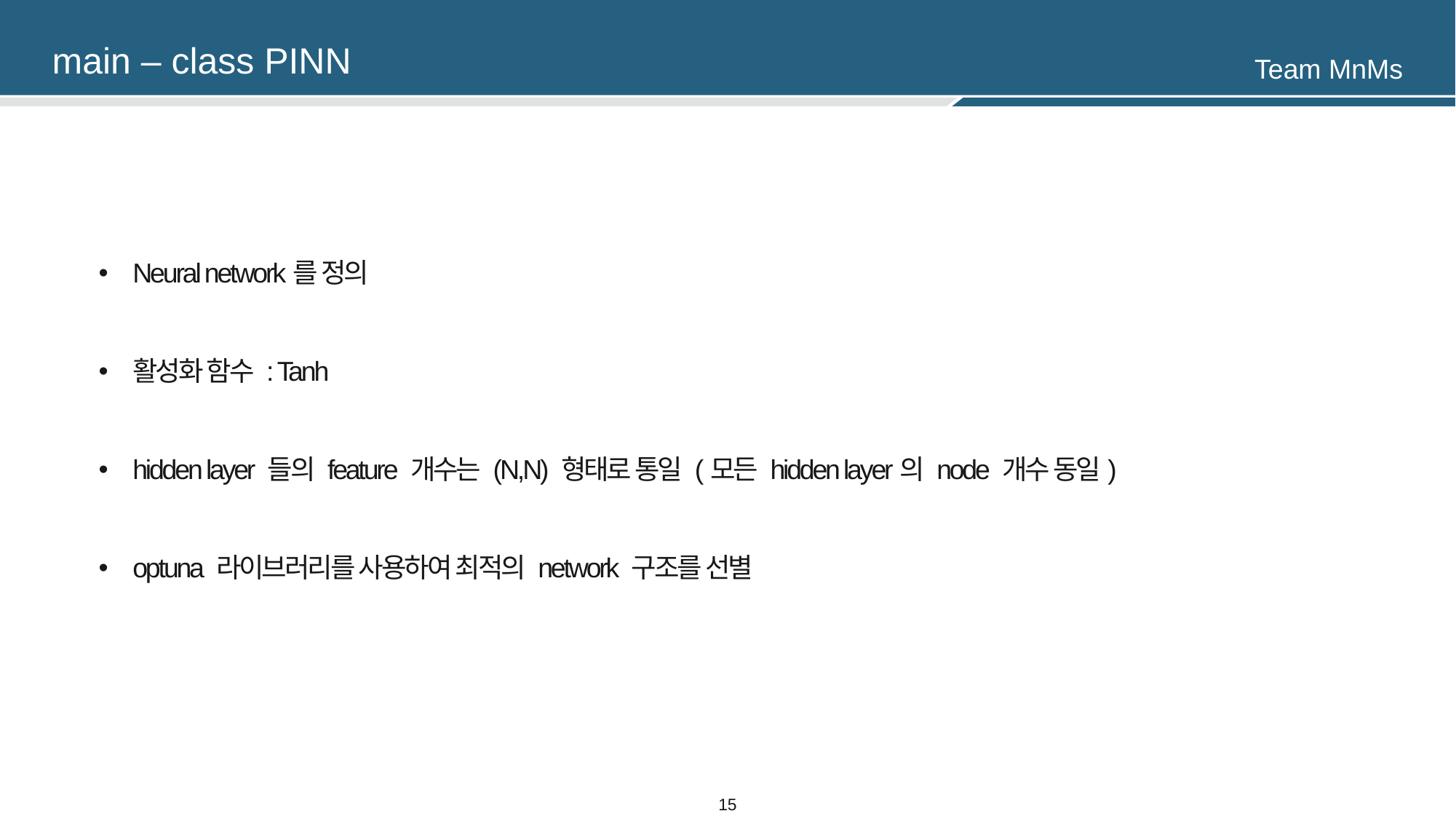

main – class PINN
Neural network를 정의

활성화 함수 : Tanh

hidden layer 들의 feature 개수는 (N,N) 형태로 통일 (모든 hidden layer의 node 개수 동일)

optuna 라이브러리를 사용하여 최적의 network 구조를 선별